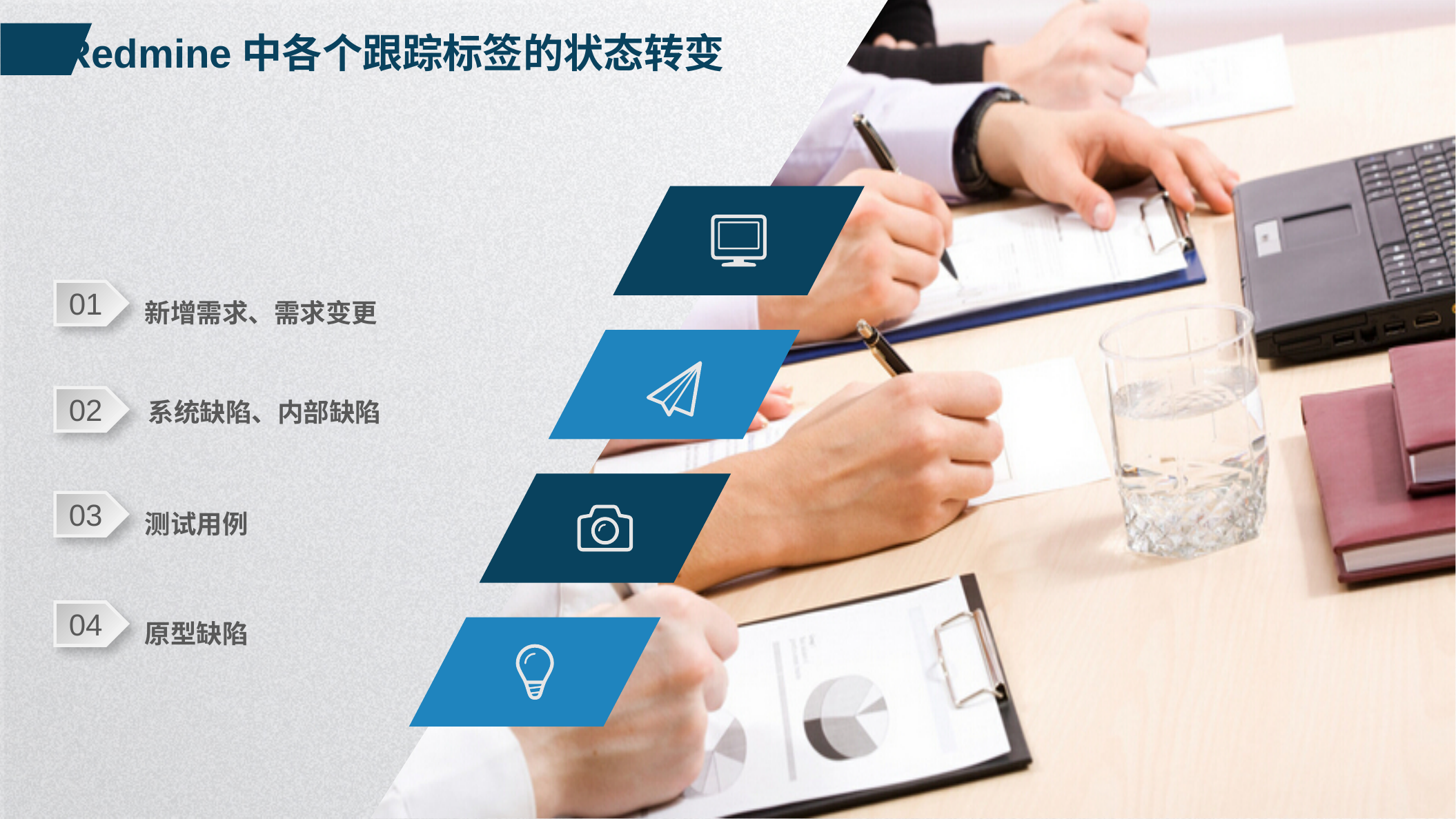

Redmine中各个跟踪标签的状态转变

新增需求、需求变更
01

系统缺陷、内部缺陷
02

测试用例
03
原型缺陷
04